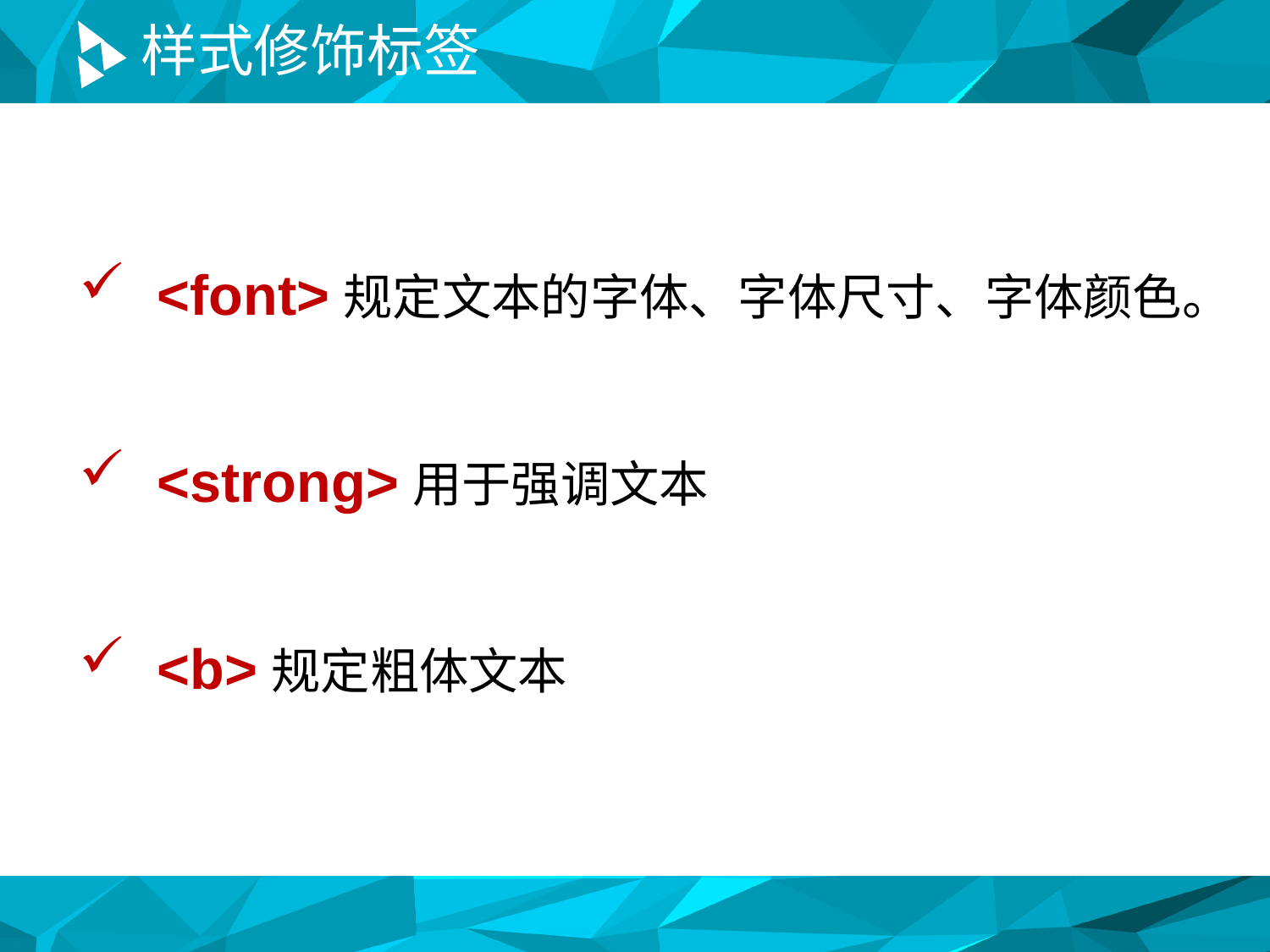

# 样式修饰标签
  <font>规定文本的字体、字体尺寸、字体颜色。
  <strong>用于强调文本
  <b>规定粗体文本